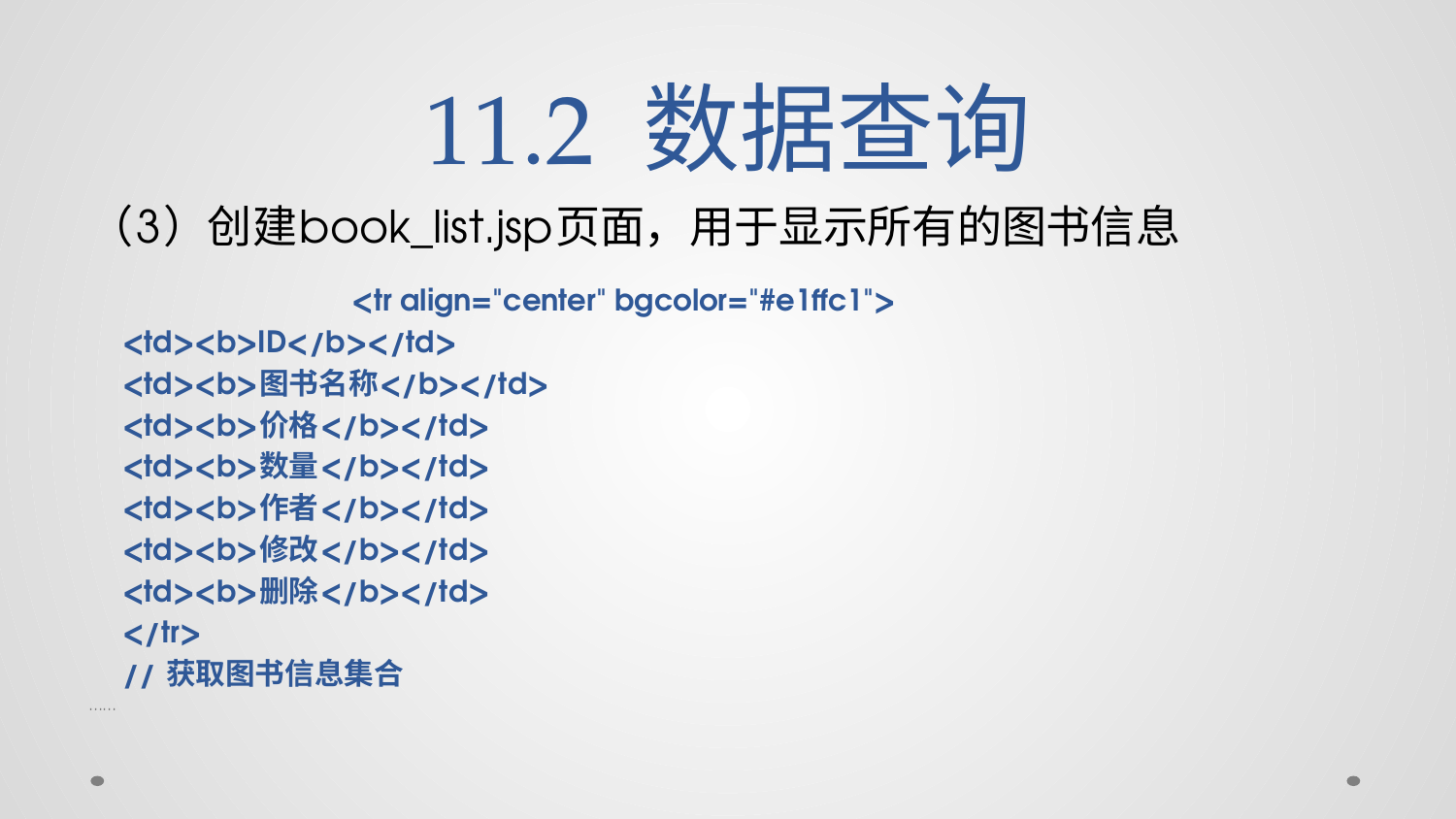

# 11.2 数据查询
（3）创建book_list.jsp页面，用于显示所有的图书信息

                                                         <tr align="center" bgcolor="#e1ffc1">
			<td><b>ID</b></td>
			<td><b>图书名称</b></td>
			<td><b>价格</b></td>
			<td><b>数量</b></td>
			<td><b>作者</b></td>
			<td><b>修改</b></td>
			<td><b>删除</b></td>
		</tr>
				// 获取图书信息集合
……